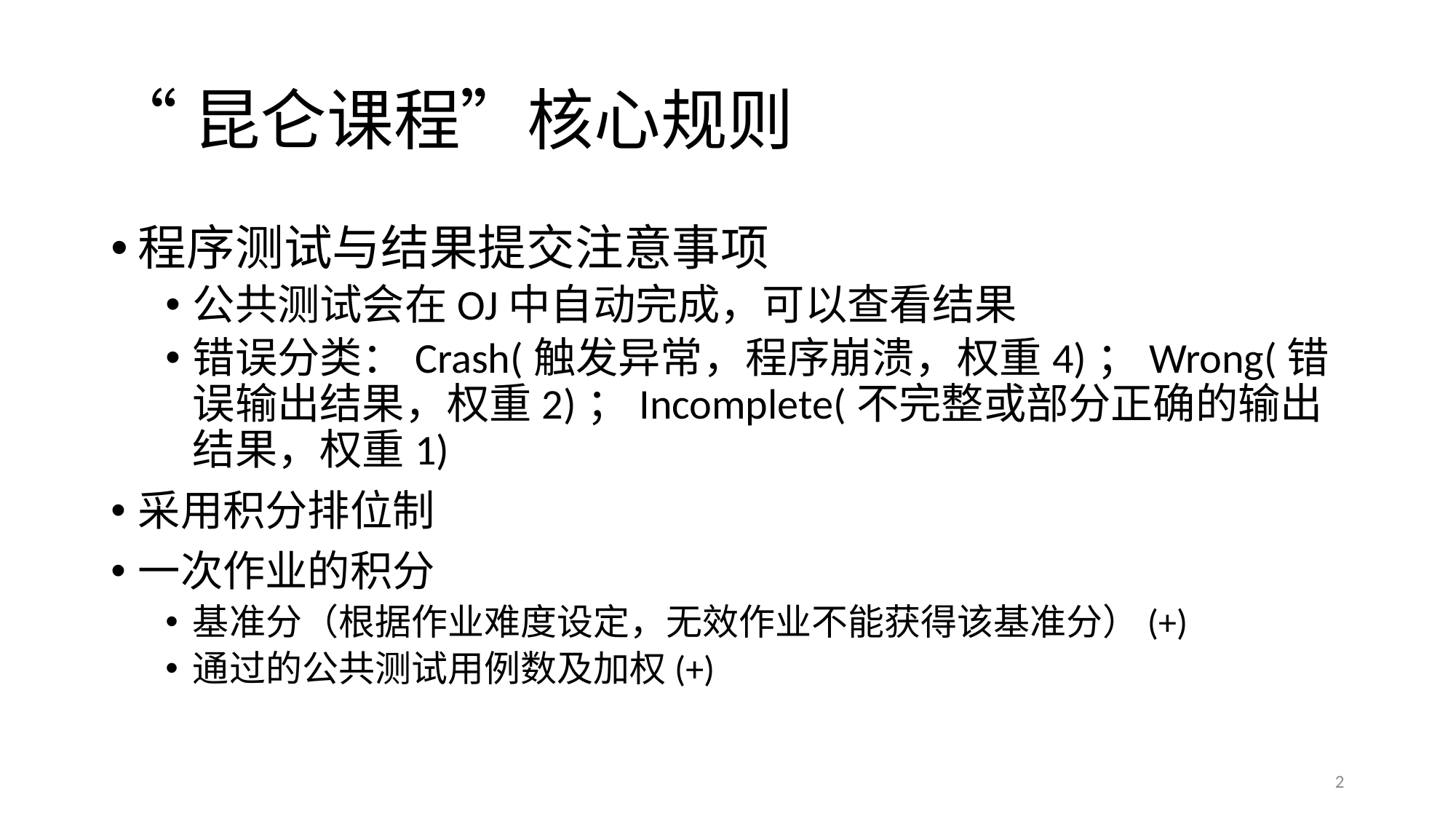

# “昆仑课程”核心规则
程序测试与结果提交注意事项
公共测试会在OJ中自动完成，可以查看结果
错误分类：Crash(触发异常，程序崩溃，权重4)；Wrong(错误输出结果，权重2)；Incomplete(不完整或部分正确的输出结果，权重1)
采用积分排位制
一次作业的积分
基准分（根据作业难度设定，无效作业不能获得该基准分）(+)
通过的公共测试用例数及加权(+)
2